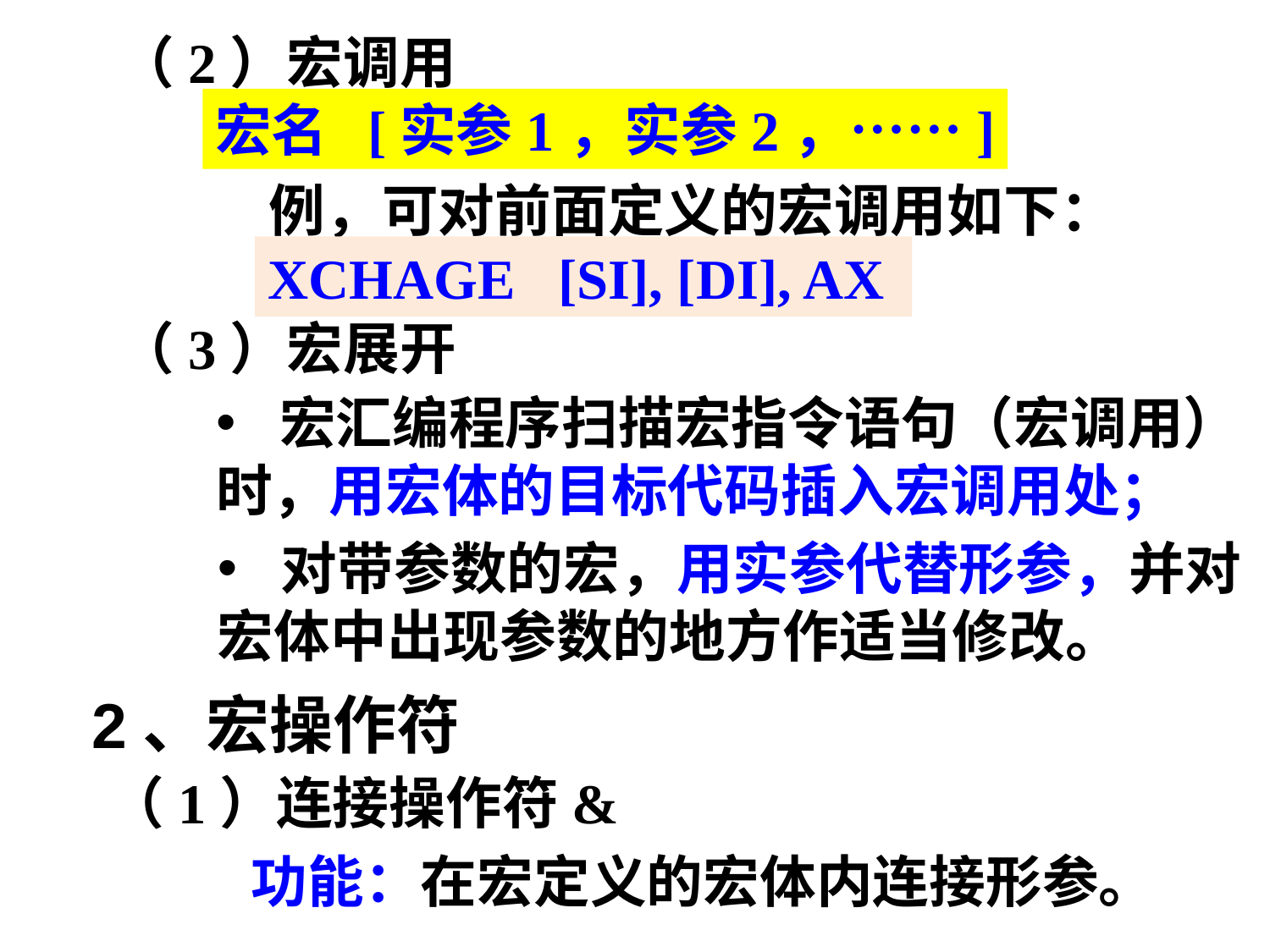

（2）宏调用
宏名  [实参1，实参2，……]
例，可对前面定义的宏调用如下：
XCHAGE   [SI], [DI], AX
（3）宏展开
宏汇编程序扫描宏指令语句（宏调用）
时，用宏体的目标代码插入宏调用处；
对带参数的宏，用实参代替形参，并对
宏体中出现参数的地方作适当修改。
2、宏操作符
（1）连接操作符&
功能：在宏定义的宏体内连接形参。
55